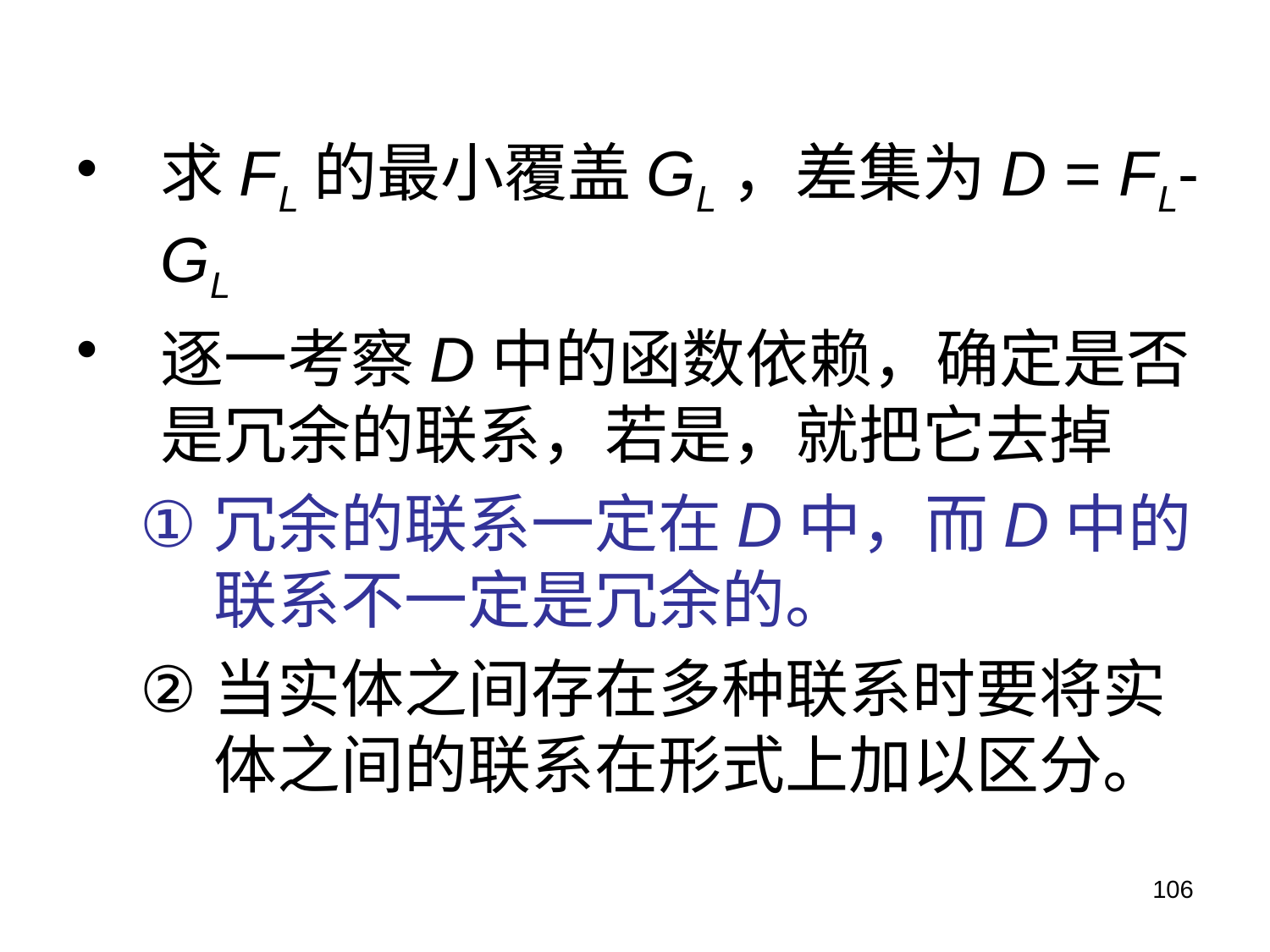

求FL的最小覆盖GL，差集为D = FL-GL
逐一考察D中的函数依赖，确定是否是冗余的联系，若是，就把它去掉
冗余的联系一定在D中，而D中的联系不一定是冗余的。
当实体之间存在多种联系时要将实体之间的联系在形式上加以区分。

106